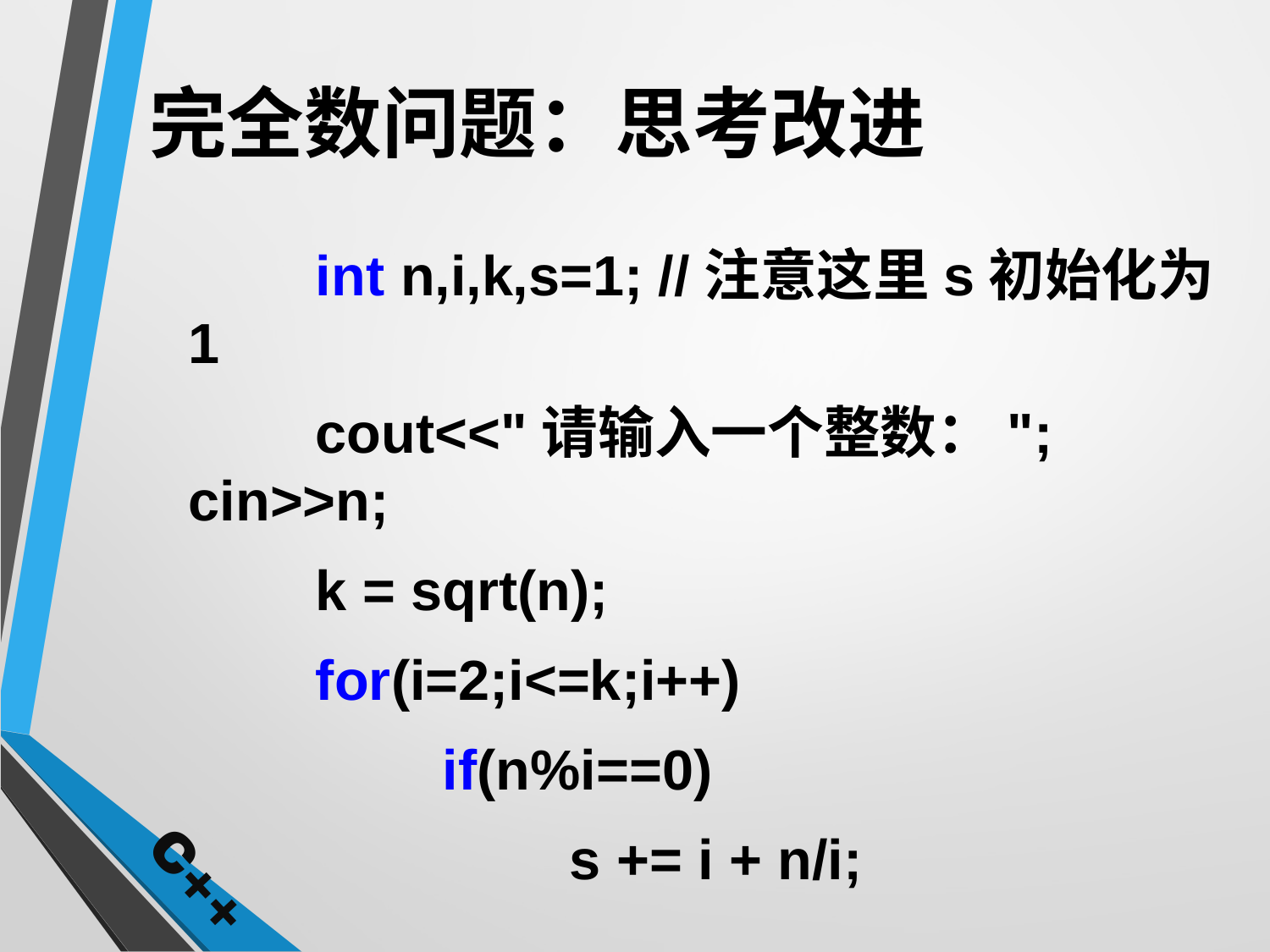

# 完全数问题：思考改进
		int n,i,k,s=1; //注意这里s初始化为1
		cout<<"请输入一个整数：";	cin>>n;
		k = sqrt(n);
		for(i=2;i<=k;i++)
			if(n%i==0)
				s += i + n/i;